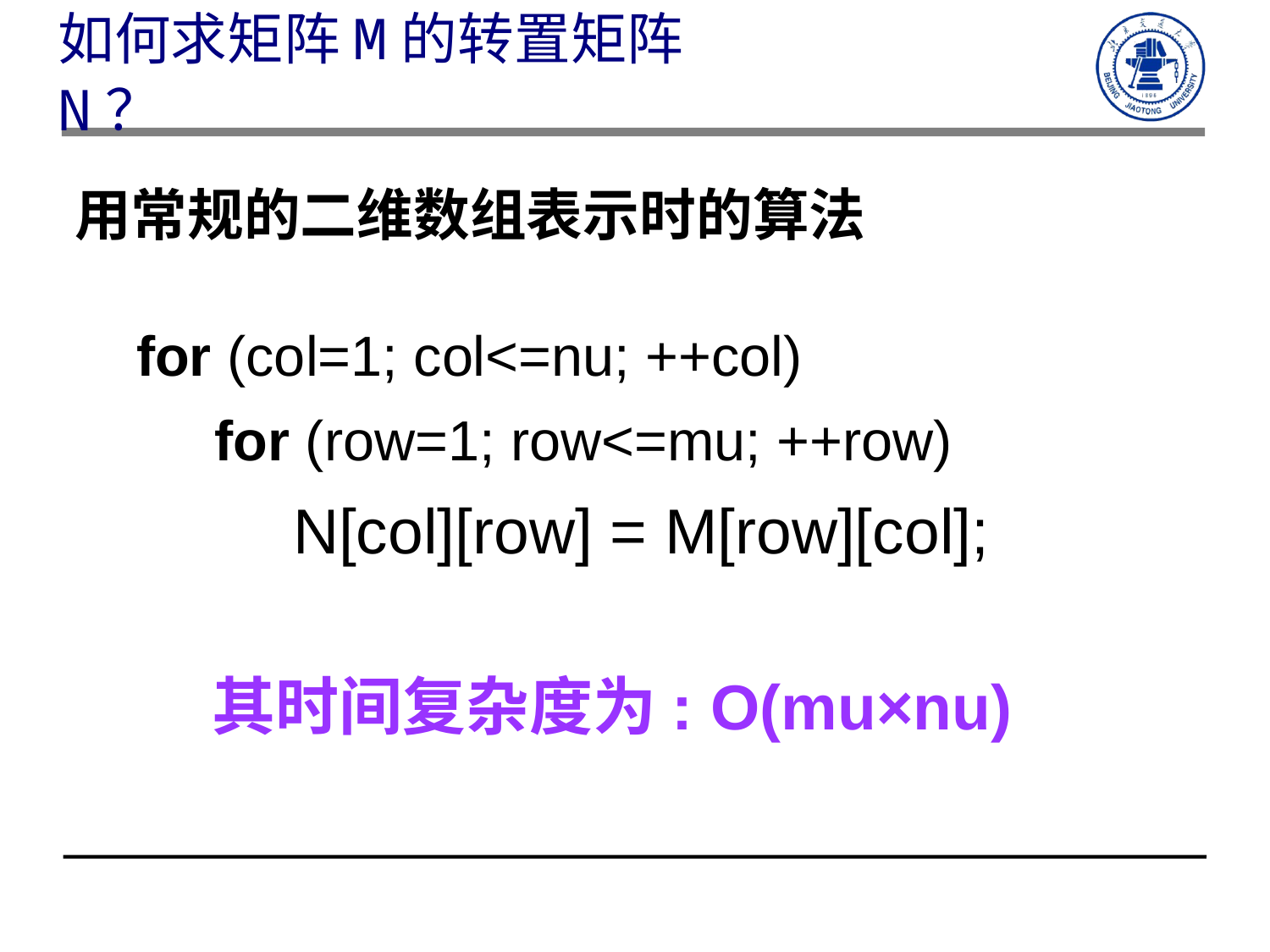

如何求矩阵M的转置矩阵N？
用常规的二维数组表示时的算法
   for (col=1; col<=nu; ++col)
        for (row=1; row<=mu; ++row)
             N[col][row] = M[row][col];
   其时间复杂度为: O(mu×nu)